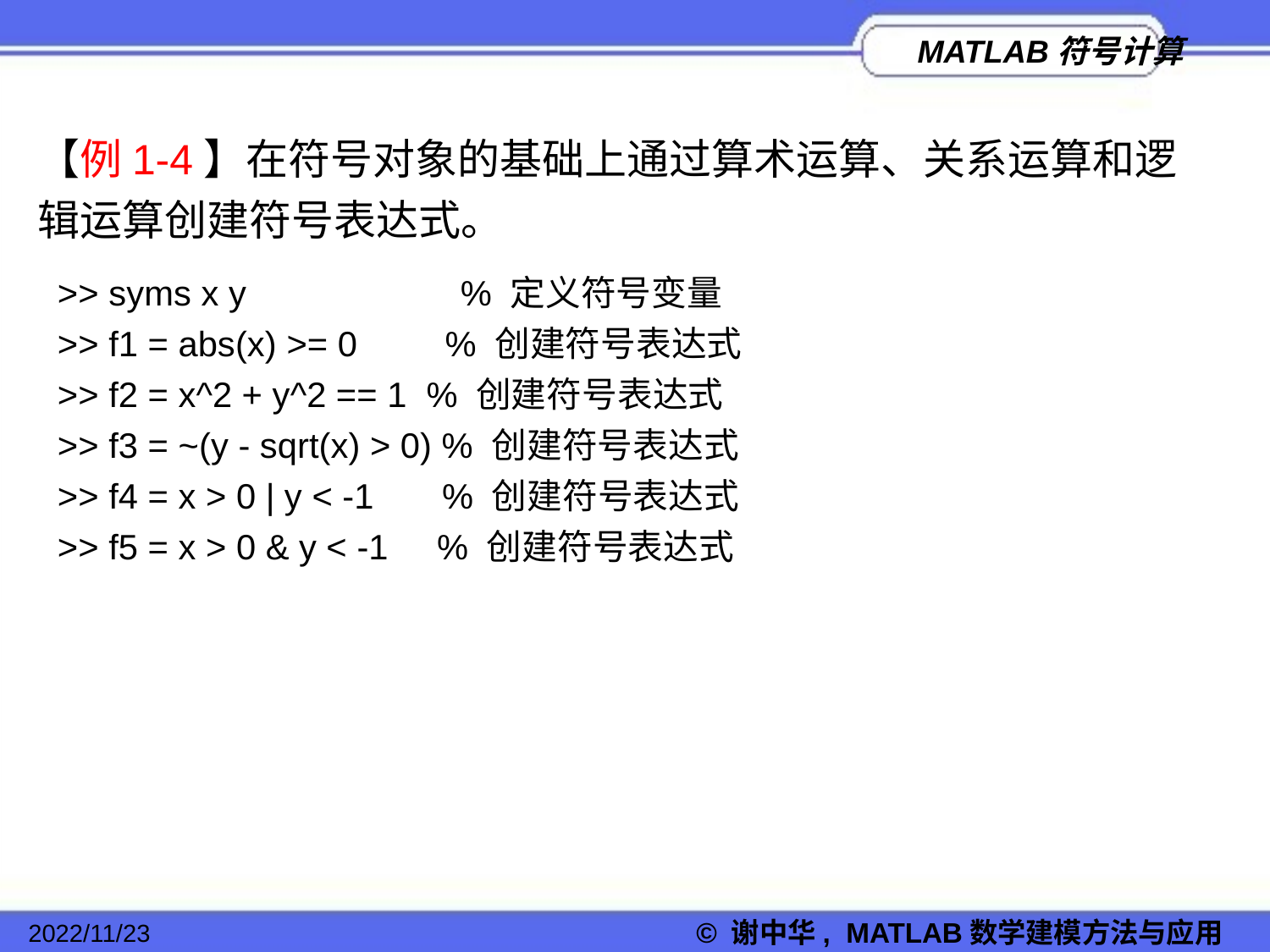

【例1-4】在符号对象的基础上通过算术运算、关系运算和逻辑运算创建符号表达式。
>> syms x y                      % 定义符号变量
>> f1 = abs(x) >= 0         % 创建符号表达式
>> f2 = x^2 + y^2 == 1  % 创建符号表达式
>> f3 = ~(y - sqrt(x) > 0) % 创建符号表达式
>> f4 = x > 0 | y < -1       % 创建符号表达式
>> f5 = x > 0 & y < -1     % 创建符号表达式
2022/11/23
© 谢中华,  MATLAB数学建模方法与应用